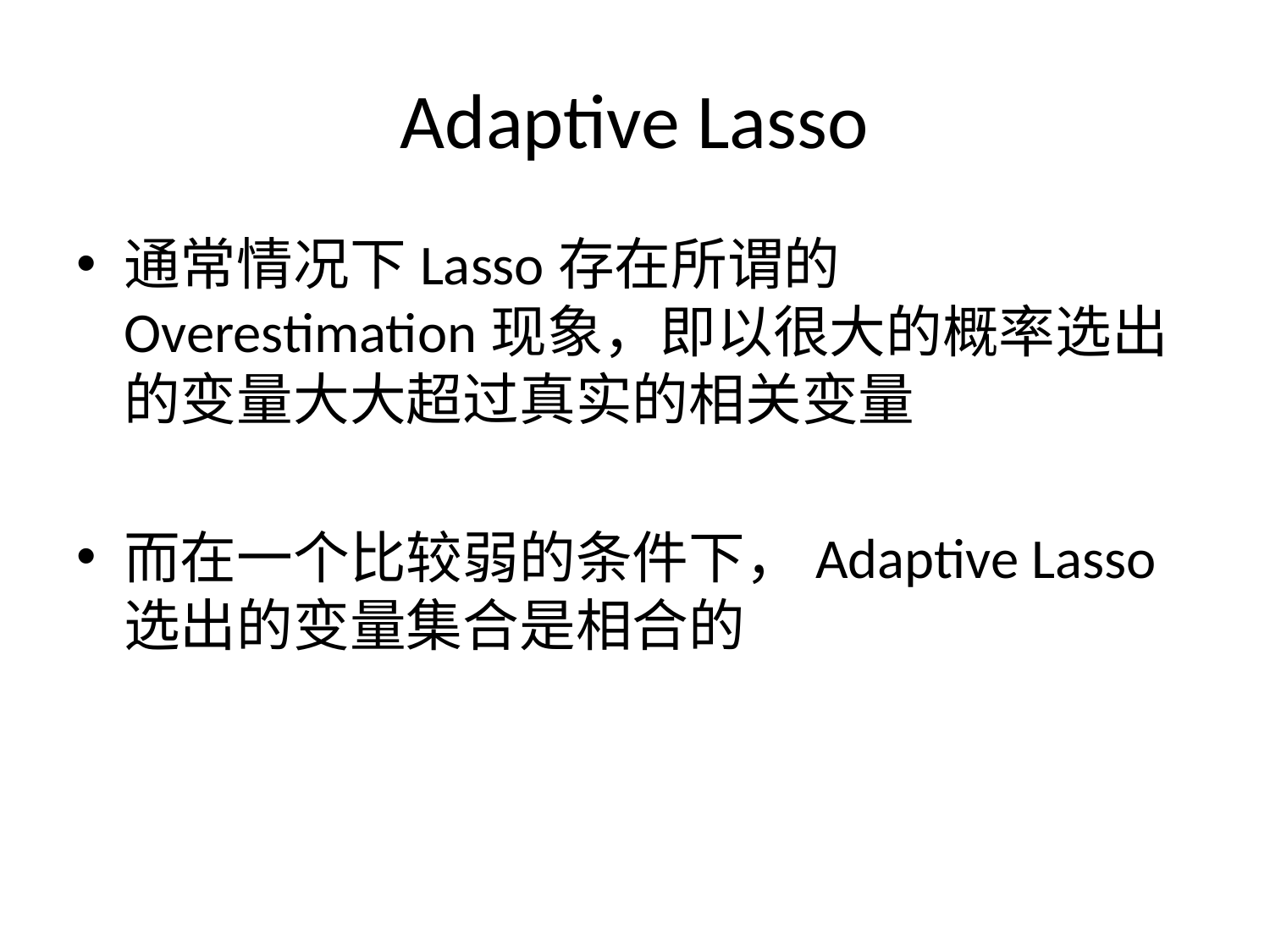

# Adaptive Lasso
通常情况下Lasso存在所谓的Overestimation现象，即以很大的概率选出的变量大大超过真实的相关变量

而在一个比较弱的条件下，Adaptive Lasso选出的变量集合是相合的